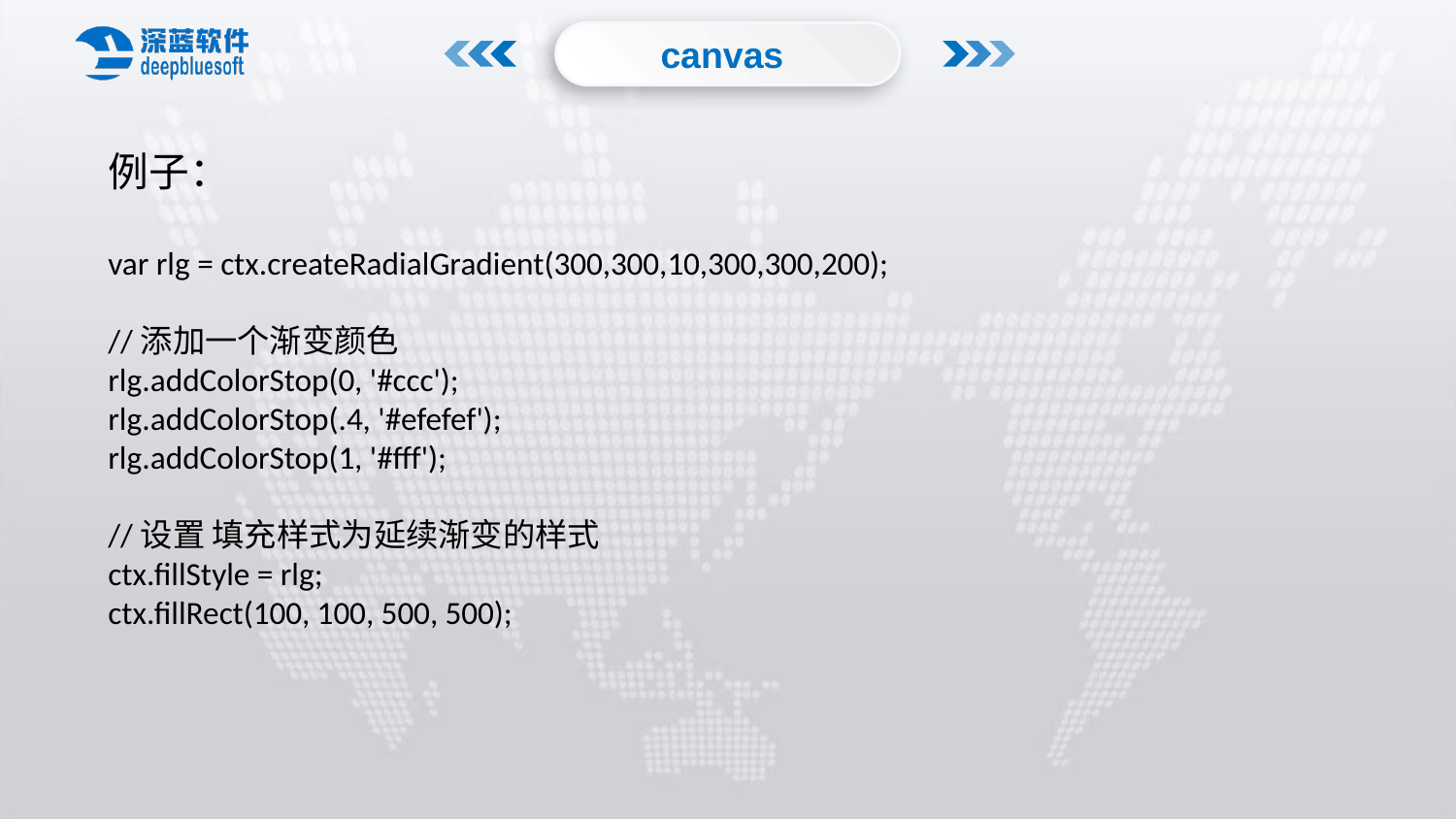

canvas

例子：

var rlg = ctx.createRadialGradient(300,300,10,300,300,200);

//添加一个渐变颜色
rlg.addColorStop(0, '#ccc');
rlg.addColorStop(.4, '#efefef');
rlg.addColorStop(1, '#fff');

//设置 填充样式为延续渐变的样式
ctx.fillStyle = rlg;
ctx.fillRect(100, 100, 500, 500);